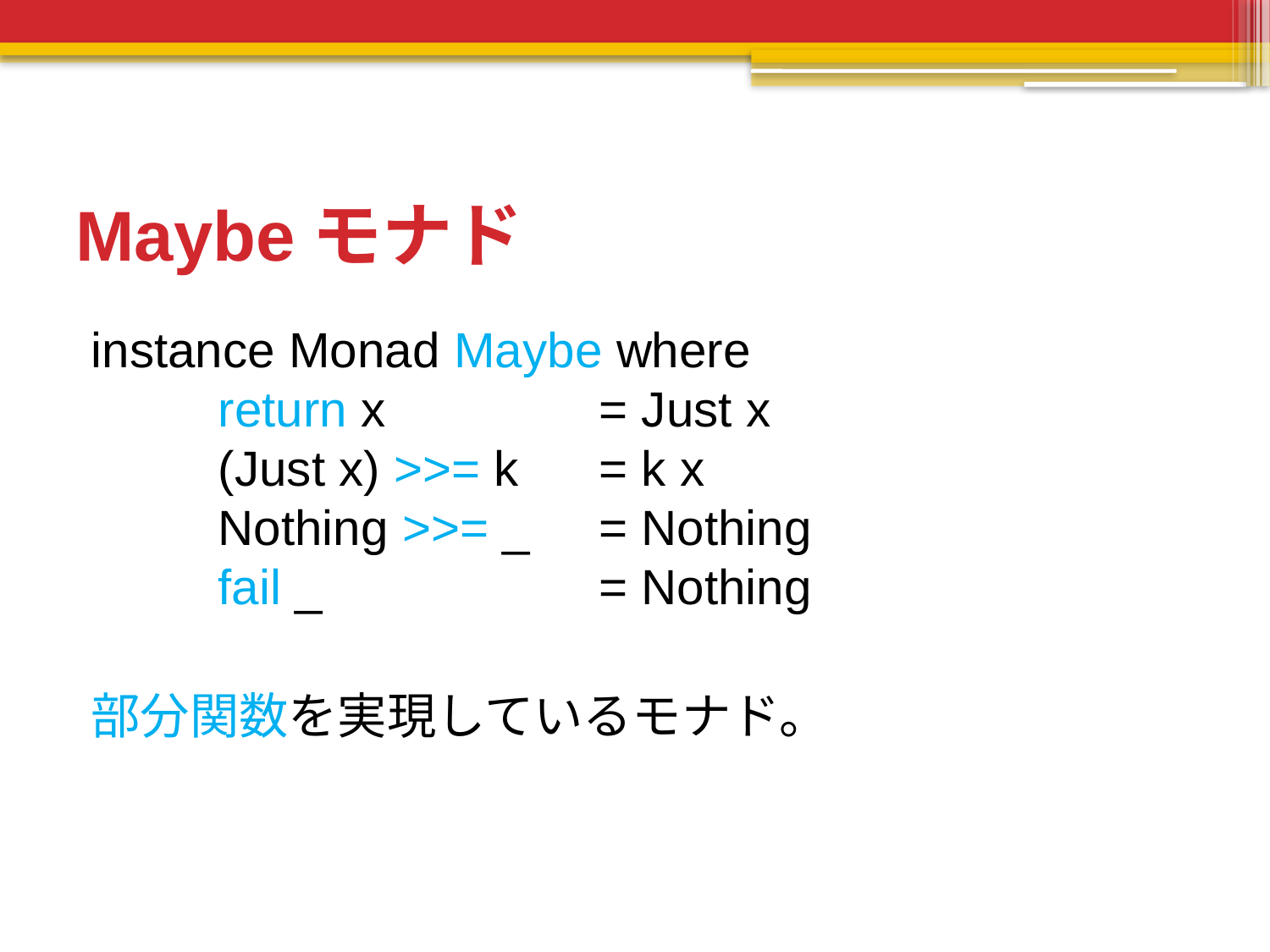

# Maybeモナド
instance Monad Maybe where
	return x		= Just x
	(Just x) >>= k	= k x
	Nothing >>= _	= Nothing
	fail _			= Nothing

部分関数を実現しているモナド。